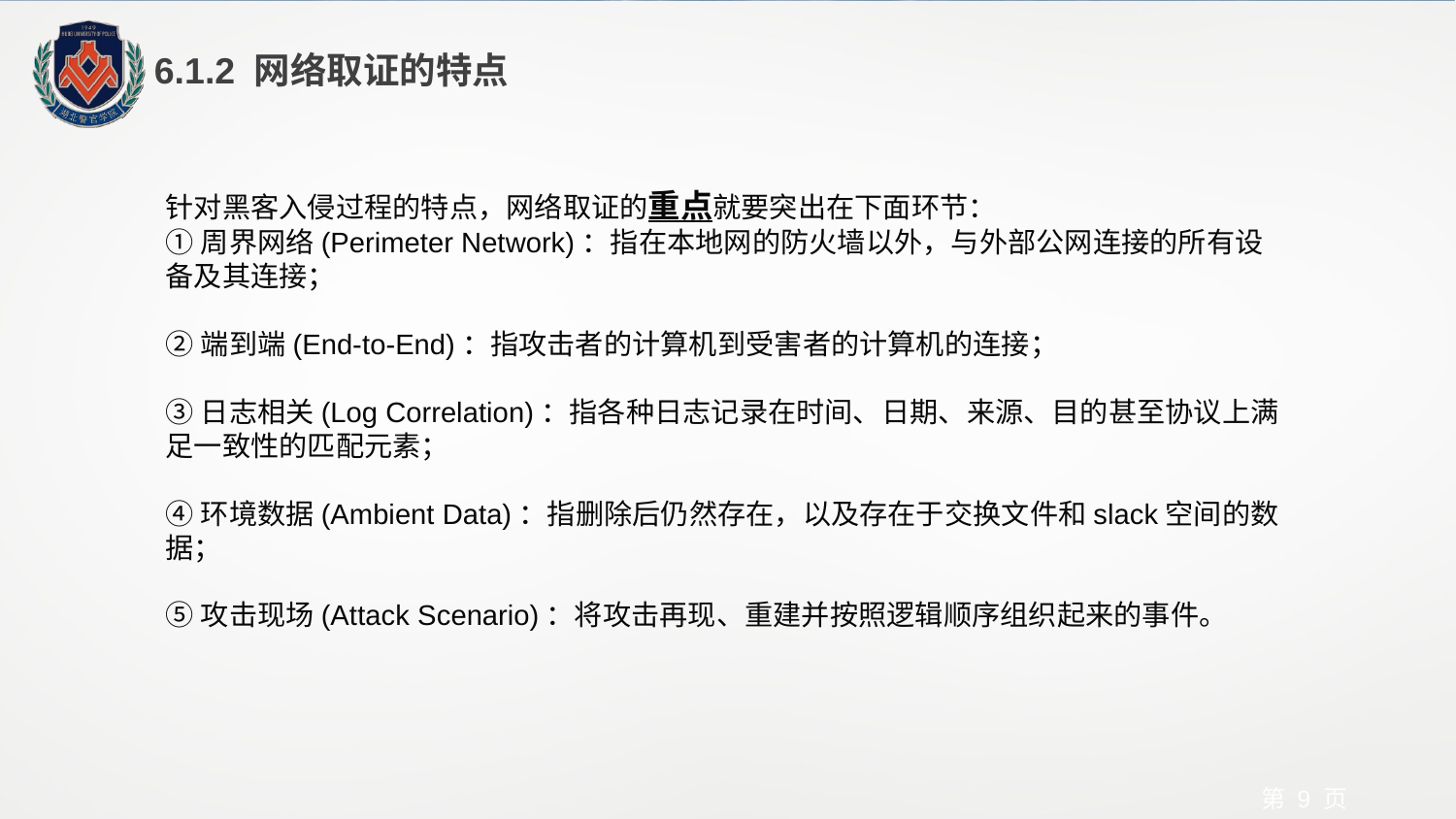

6.1.2 网络取证的特点
针对黑客入侵过程的特点，网络取证的重点就要突出在下面环节：
①周界网络(Perimeter Network)：指在本地网的防火墙以外，与外部公网连接的所有设备及其连接；

②端到端(End-to-End)：指攻击者的计算机到受害者的计算机的连接；

③日志相关(Log Correlation)：指各种日志记录在时间、日期、来源、目的甚至协议上满足一致性的匹配元素；

④环境数据(Ambient Data)：指删除后仍然存在，以及存在于交换文件和slack空间的数据；

⑤攻击现场(Attack Scenario)：将攻击再现、重建并按照逻辑顺序组织起来的事件。